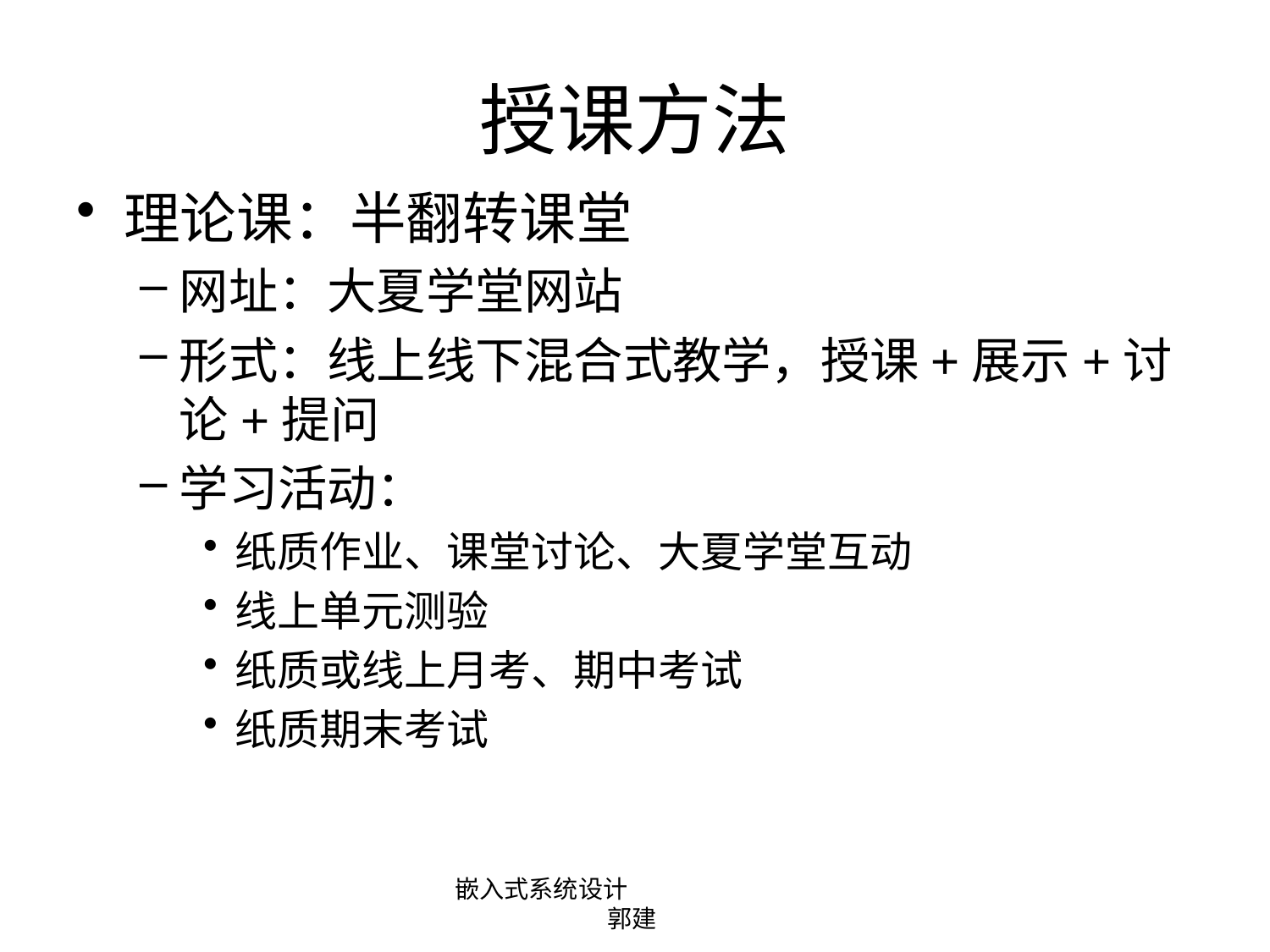

# 授课方法
理论课：半翻转课堂
网址：大夏学堂网站
形式：线上线下混合式教学，授课+展示+讨论+提问
学习活动：
纸质作业、课堂讨论、大夏学堂互动
线上单元测验
纸质或线上月考、期中考试
纸质期末考试

嵌入式系统设计                                   郭建
3